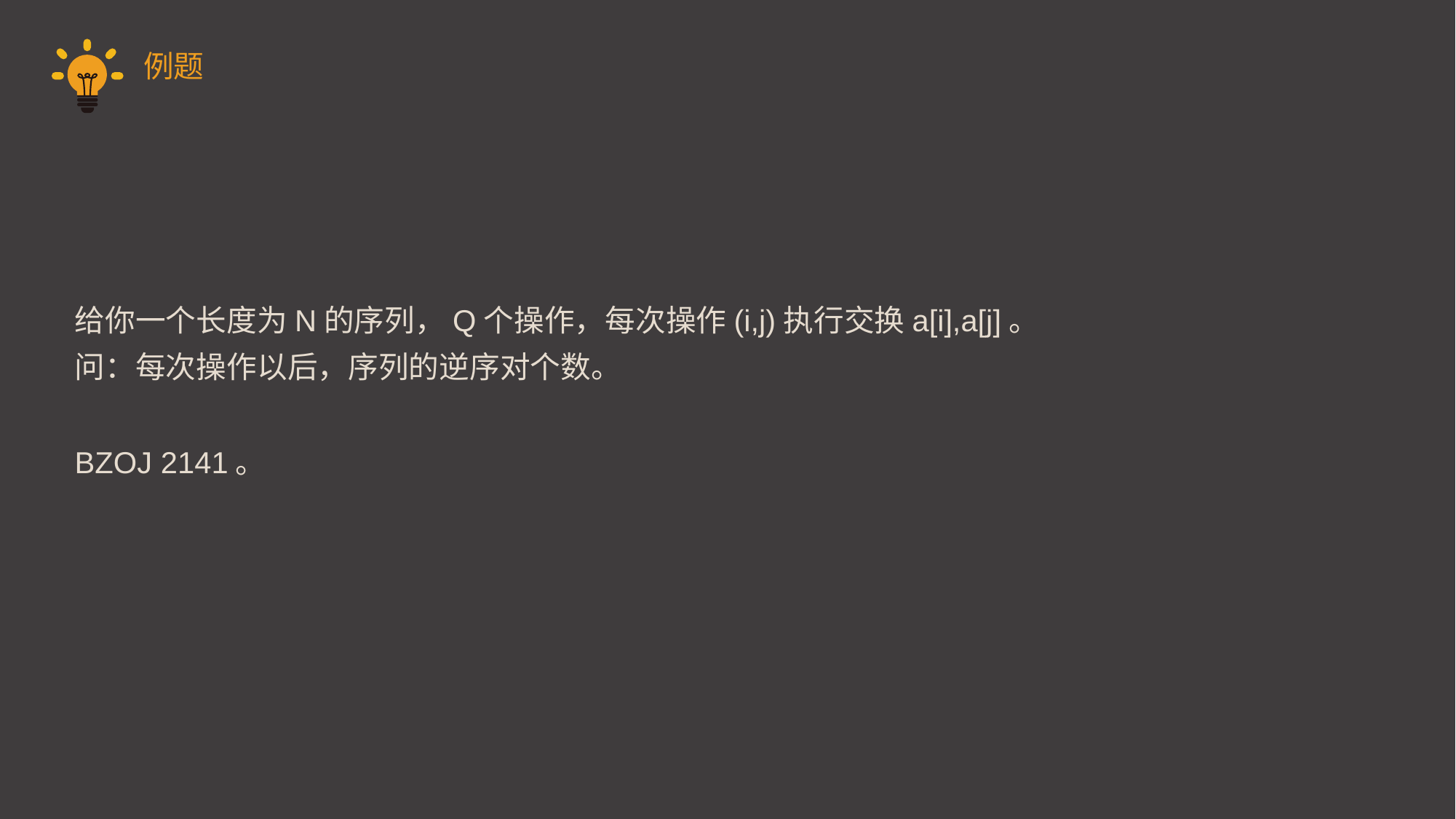

例题
给你一个长度为N的序列，Q个操作，每次操作(i,j)执行交换a[i],a[j]。
问：每次操作以后，序列的逆序对个数。

BZOJ 2141。